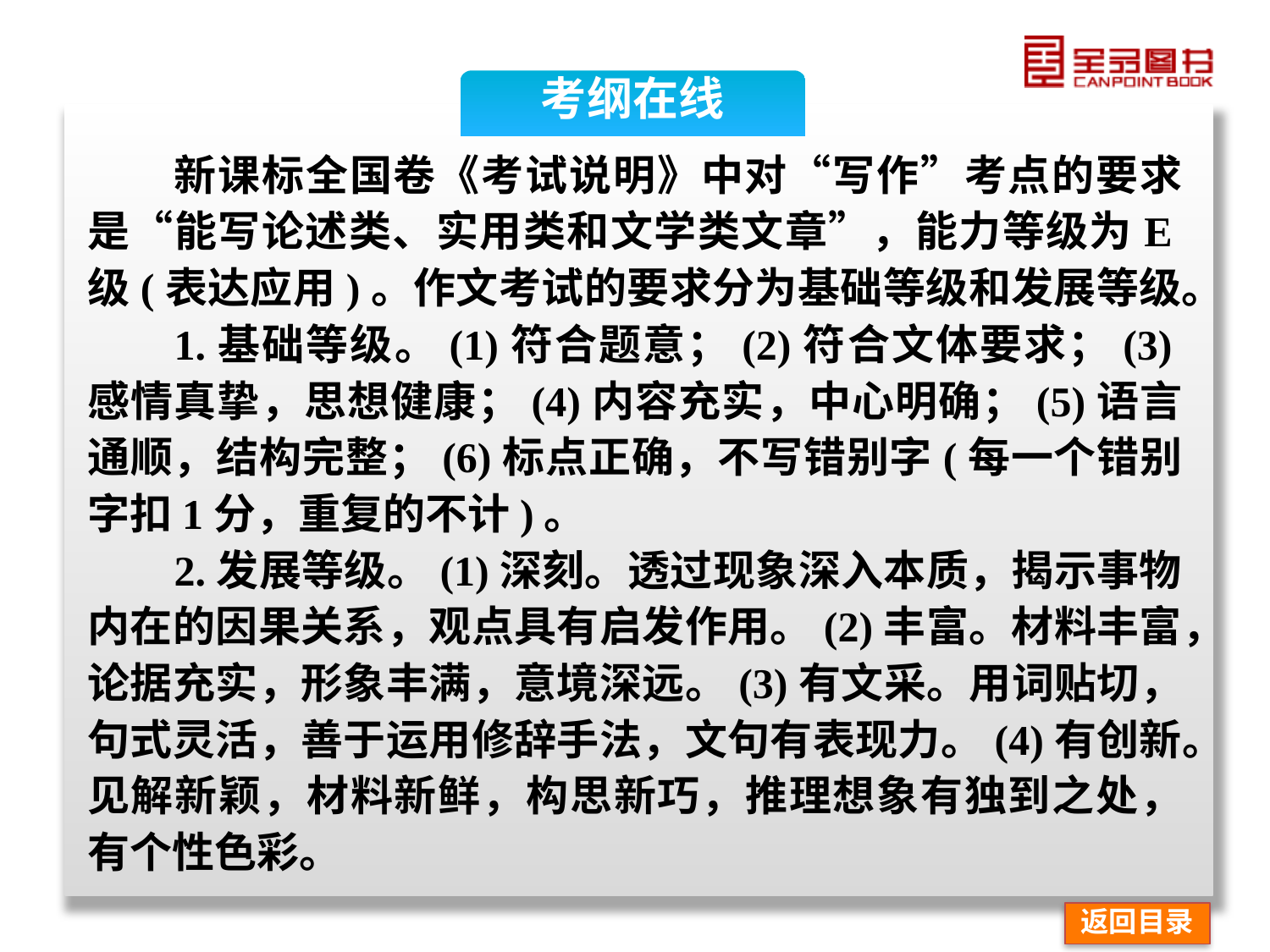

考纲在线

新课标全国卷《考试说明》中对“写作”考点的要求是“能写论述类、实用类和文学类文章”，能力等级为E级(表达应用)。作文考试的要求分为基础等级和发展等级。
1.基础等级。(1)符合题意；(2)符合文体要求；(3)感情真挚，思想健康；(4)内容充实，中心明确；(5)语言通顺，结构完整；(6)标点正确，不写错别字(每一个错别字扣1分，重复的不计)。
2.发展等级。(1)深刻。透过现象深入本质，揭示事物内在的因果关系，观点具有启发作用。(2)丰富。材料丰富，论据充实，形象丰满，意境深远。(3)有文采。用词贴切，句式灵活，善于运用修辞手法，文句有表现力。(4)有创新。见解新颖，材料新鲜，构思新巧，推理想象有独到之处，有个性色彩。
返回目录